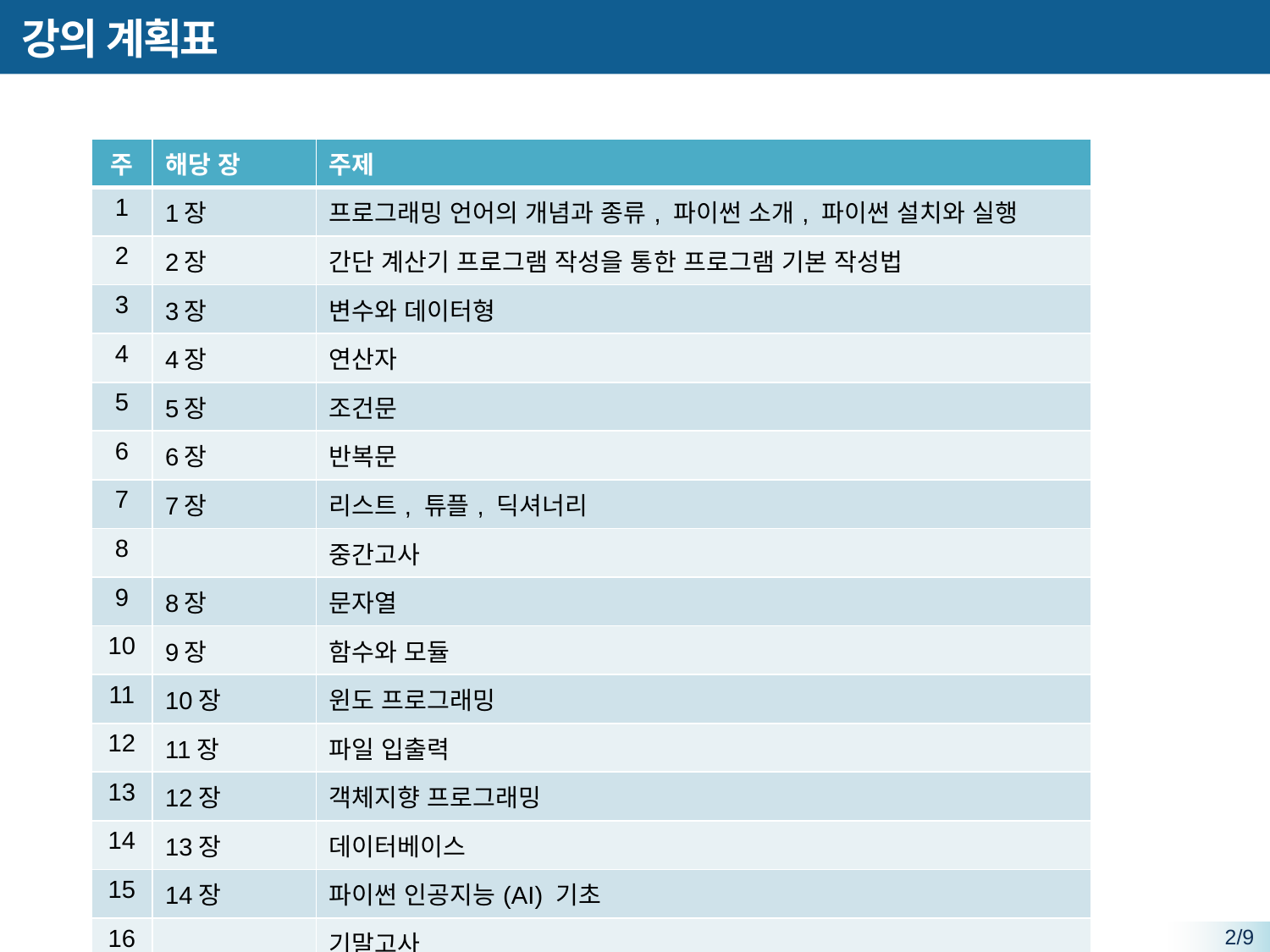

# 강의 계획표
| 주 | 해당 장 | 주제 |
| --- | --- | --- |
| 1 | 1장 | 프로그래밍 언어의 개념과 종류, 파이썬 소개, 파이썬 설치와 실행 |
| 2 | 2장 | 간단 계산기 프로그램 작성을 통한 프로그램 기본 작성법 |
| 3 | 3장 | 변수와 데이터형 |
| 4 | 4장 | 연산자 |
| 5 | 5장 | 조건문 |
| 6 | 6장 | 반복문 |
| 7 | 7장 | 리스트, 튜플, 딕셔너리 |
| 8 |  | 중간고사 |
| 9 | 8장 | 문자열 |
| 10 | 9장 | 함수와 모듈 |
| 11 | 10장 | 윈도 프로그래밍 |
| 12 | 11장 | 파일 입출력 |
| 13 | 12장 | 객체지향 프로그래밍 |
| 14 | 13장 | 데이터베이스 |
| 15 | 14장 | 파이썬 인공지능(AI) 기초 |
| 16 |  | 기말고사 |